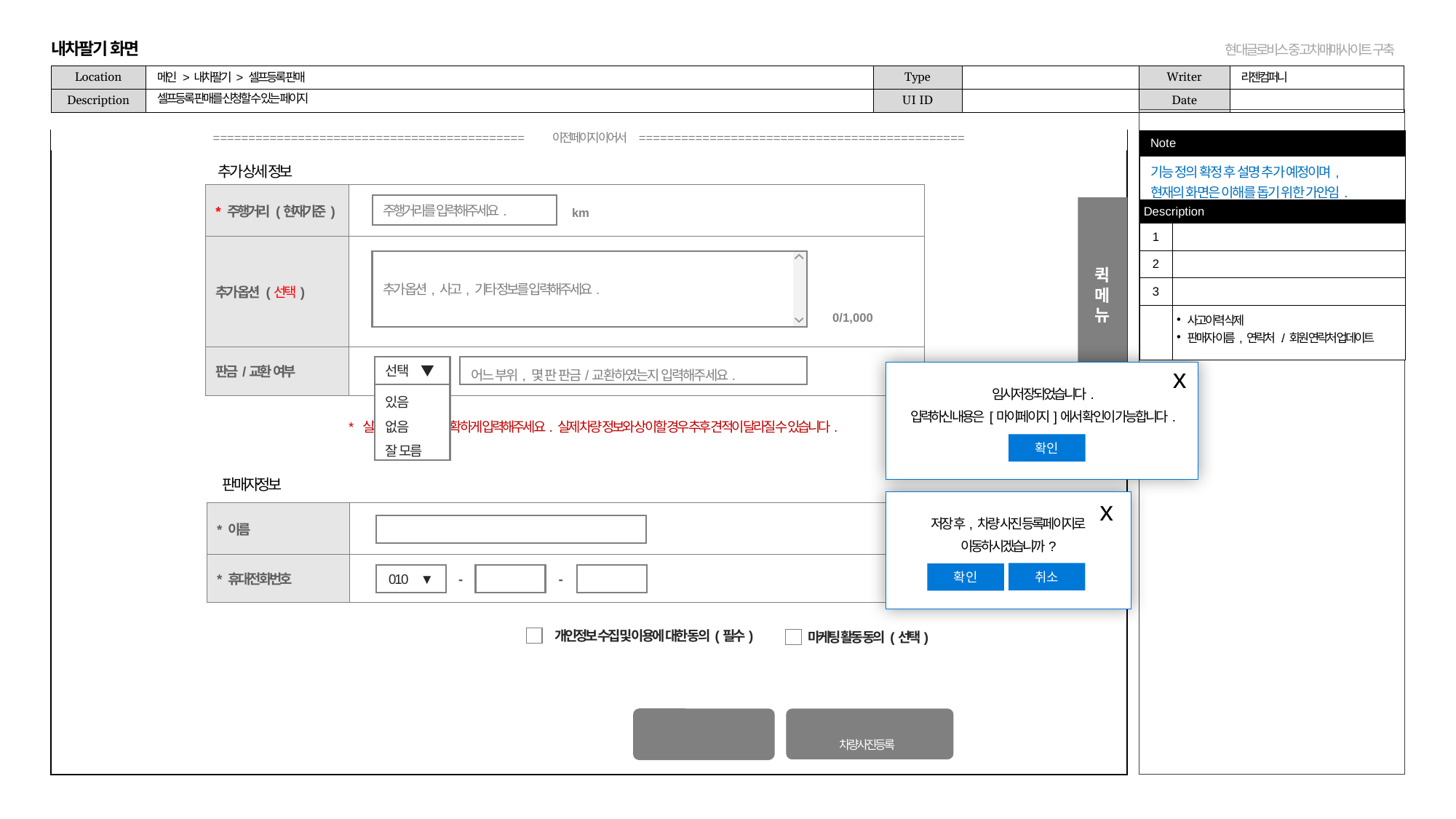

내차팔기 화면
메인  > 내차팔기 >  셀프등록 판매

리젠컴퍼니
셀프등록 판매를 신청할 수 있는 페이지

| Note |  |
| --- | --- |
| 기능 정의 확정 후 설명 추가 예정이며, 현재의 화면은 이해를 돕기 위한 가안임. |  |
| Description |  |
| 1 |  |
| 2 |  |
| 3 |  |
|  | 사고이력 삭제 판매자 이름, 연락처 ./ 회원 연락처 업데이트 |
추가 상세 정보
| \* 주행거리 (현재기준) |  |
| --- | --- |
| 추가 옵션 (선택) |  |
| 판금/교환 여부 |  |
주행거리를 입력해주세요.
퀵
메뉴
km
추가 옵션, 사고, 기타 정보를 입력해주세요.

0/1,000
x

임시저장되었습니다.
입력하신내용은 [마이페이지]에서 확인이 가능합니다.
확인
선택     ▼
있음
없음
잘 모름
어느 부위, 몇 판 판금/교환하였는지 입력해주세요.
*  실제 차량 정보를 정확하게 입력해주세요. 실제 차량 정보와 상이할 경우 추후 견적이 달라질 수 있습니다.
판매자정보
x

저장 후, 차량 사진 등록페이지로
이동하시겠습니까?
확인
취소
| \* 이름 |  |
| --- | --- |
| \* 휴대전화번호 |  |

010     ▼

-
-
개인정보 수집 및 이용에  대한 동의 (필수)

마케팅 활동 동의 (선택)

임시저장
다음 단계로
차량사진등록